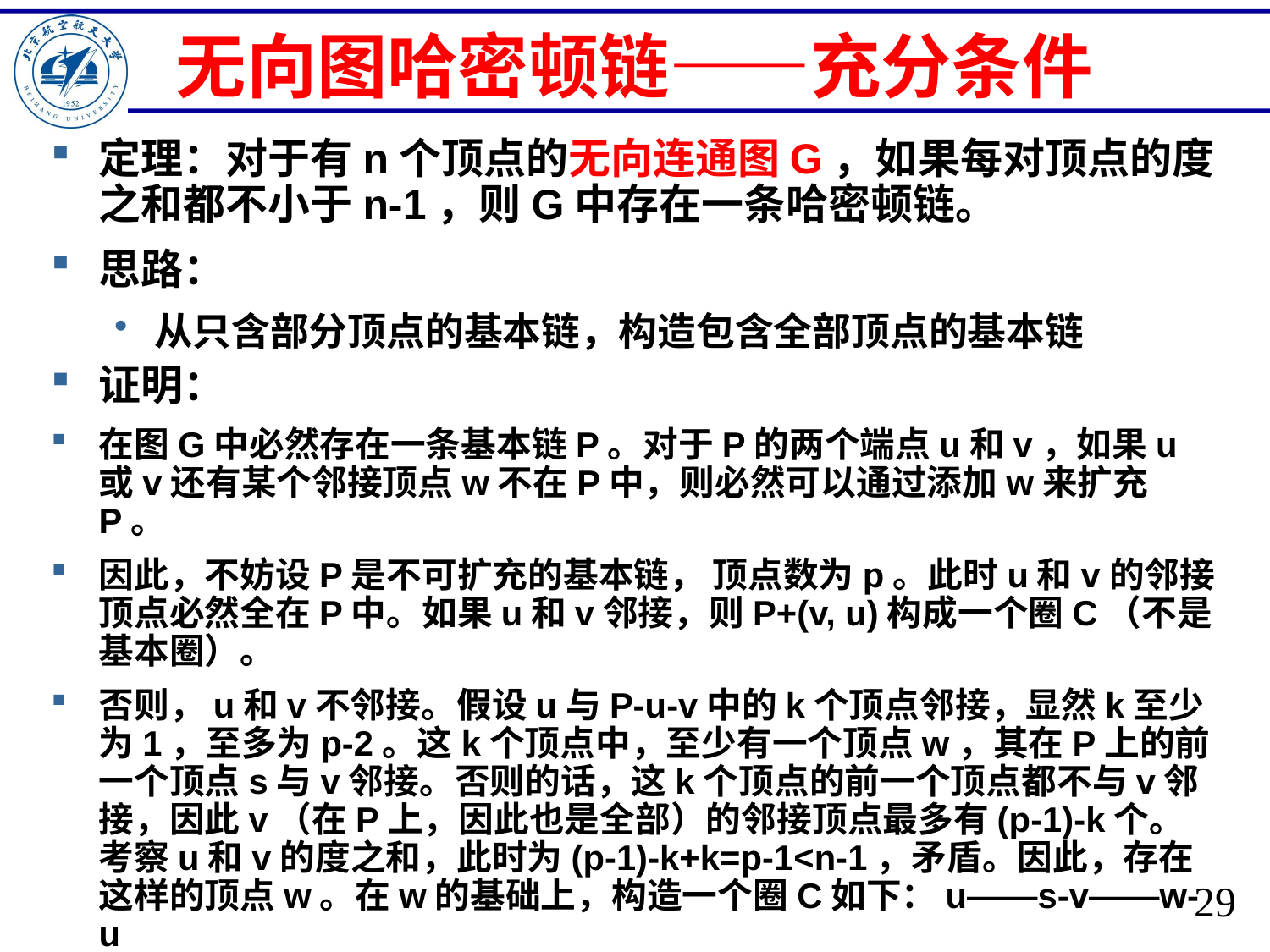

# 无向图哈密顿链——充分条件
定理：对于有n个顶点的无向连通图G，如果每对顶点的度之和都不小于n-1，则G中存在一条哈密顿链。
思路：
从只含部分顶点的基本链，构造包含全部顶点的基本链
证明：
在图G中必然存在一条基本链P。对于P的两个端点u和v，如果u或v还有某个邻接顶点w不在P中，则必然可以通过添加w来扩充P。
因此，不妨设P是不可扩充的基本链， 顶点数为p。此时u和v的邻接顶点必然全在P中。如果u和v邻接，则P+(v, u)构成一个圈C（不是基本圈）。
否则，u和v不邻接。假设u与P-u-v中的k个顶点邻接，显然k至少为1，至多为p-2。这k个顶点中，至少有一个顶点w，其在P上的前一个顶点s与v邻接。否则的话，这k个顶点的前一个顶点都不与v邻接，因此v（在P上，因此也是全部）的邻接顶点最多有(p-1)-k个。考察u和v的度之和，此时为(p-1)-k+k=p-1<n-1，矛盾。因此，存在这样的顶点w。在w的基础上，构造一个圈C如下：u——s-v——w-u